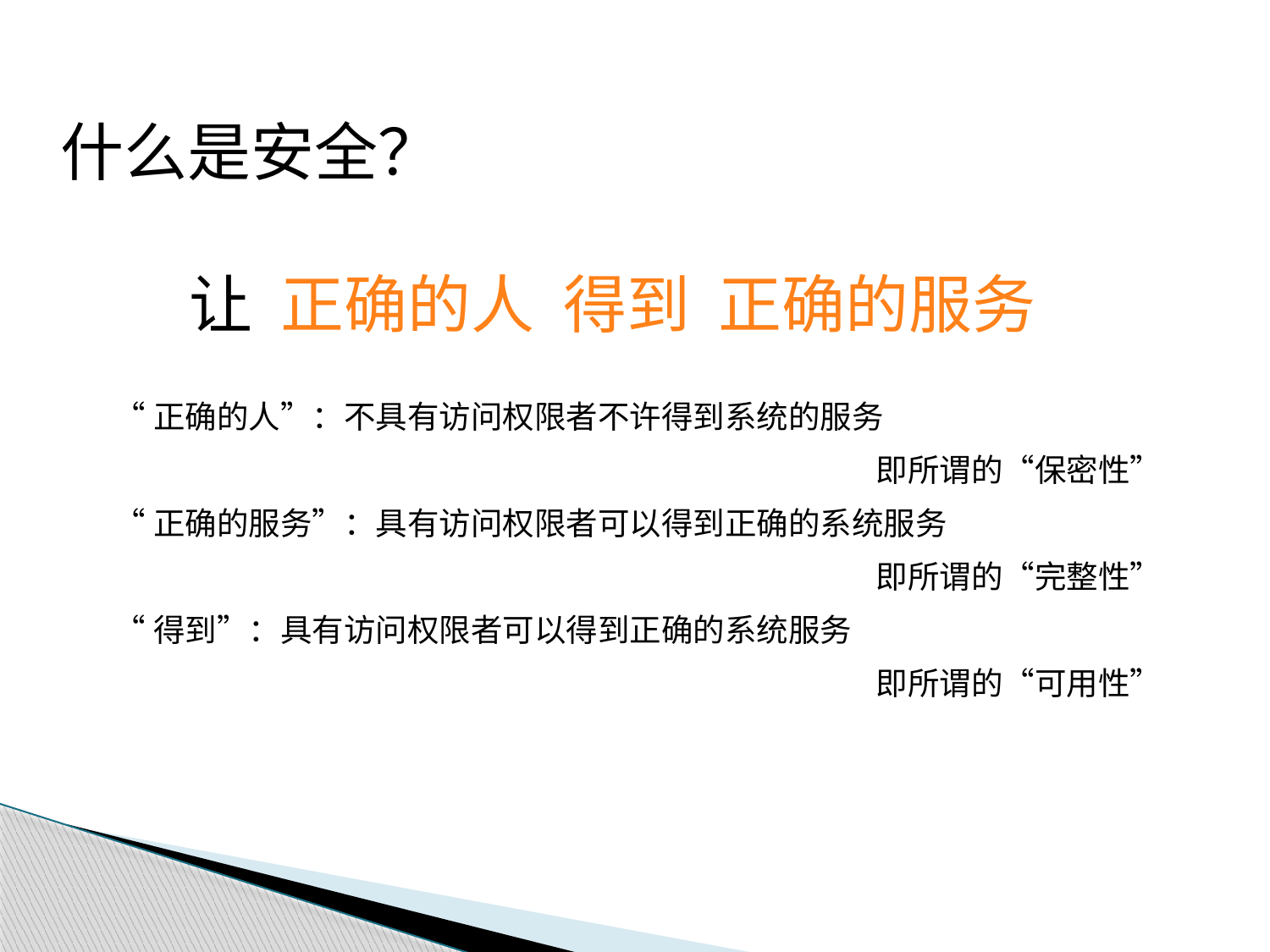

什么是安全？

        让  正确的人  得到  正确的服务
“正确的人”：不具有访问权限者不许得到系统的服务
						即所谓的“保密性”
“正确的服务”：具有访问权限者可以得到正确的系统服务
						即所谓的“完整性”
“得到”：具有访问权限者可以得到正确的系统服务
						即所谓的“可用性”